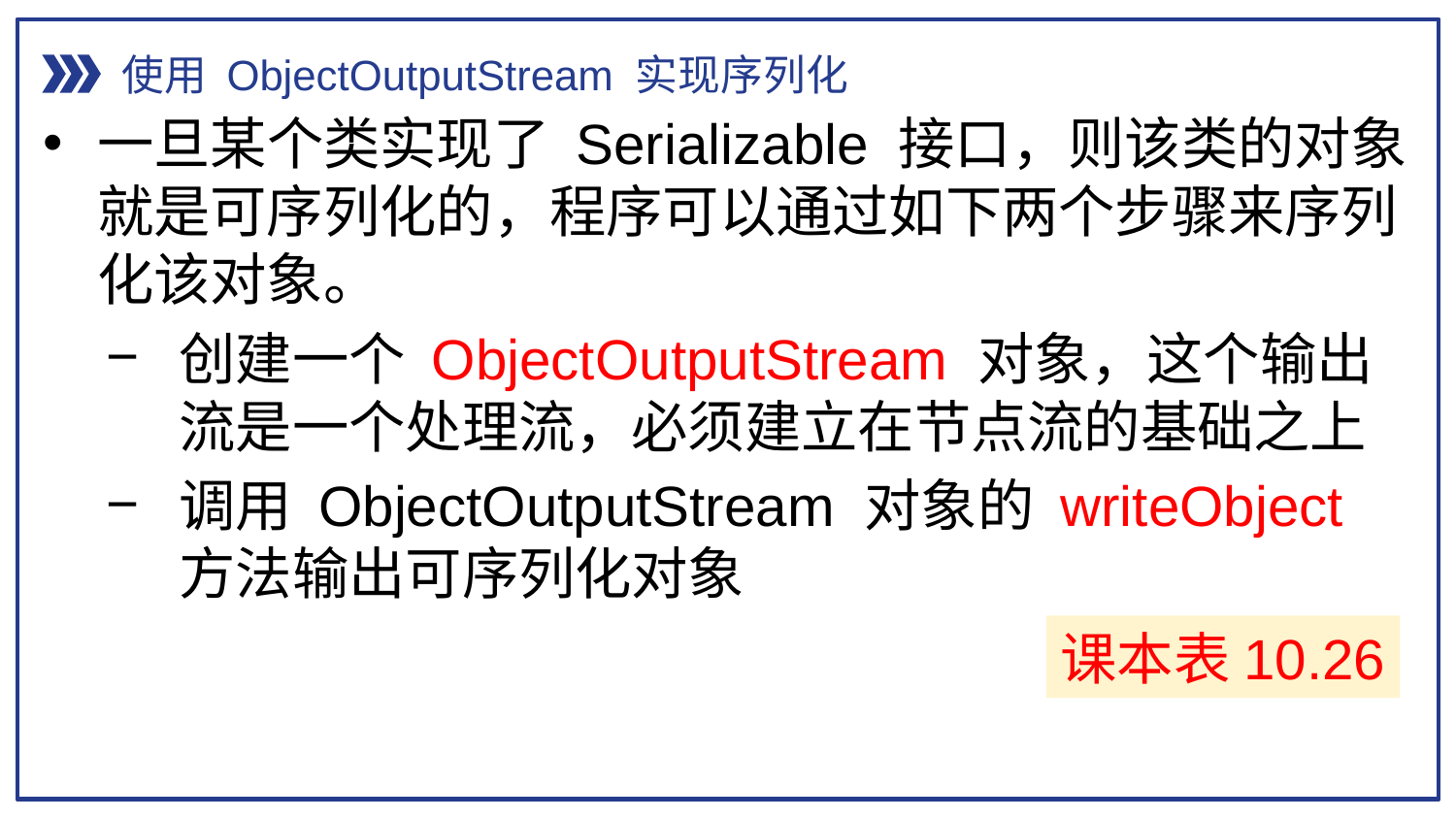

使用 ObjectOutputStream 实现序列化

一旦某个类实现了 Serializable 接口，则该类的对象就是可序列化的，程序可以通过如下两个步骤来序列化该对象。
创建一个 ObjectOutputStream 对象，这个输出流是一个处理流，必须建立在节点流的基础之上
调用 ObjectOutputStream 对象的 writeObject 方法输出可序列化对象
课本表10.26